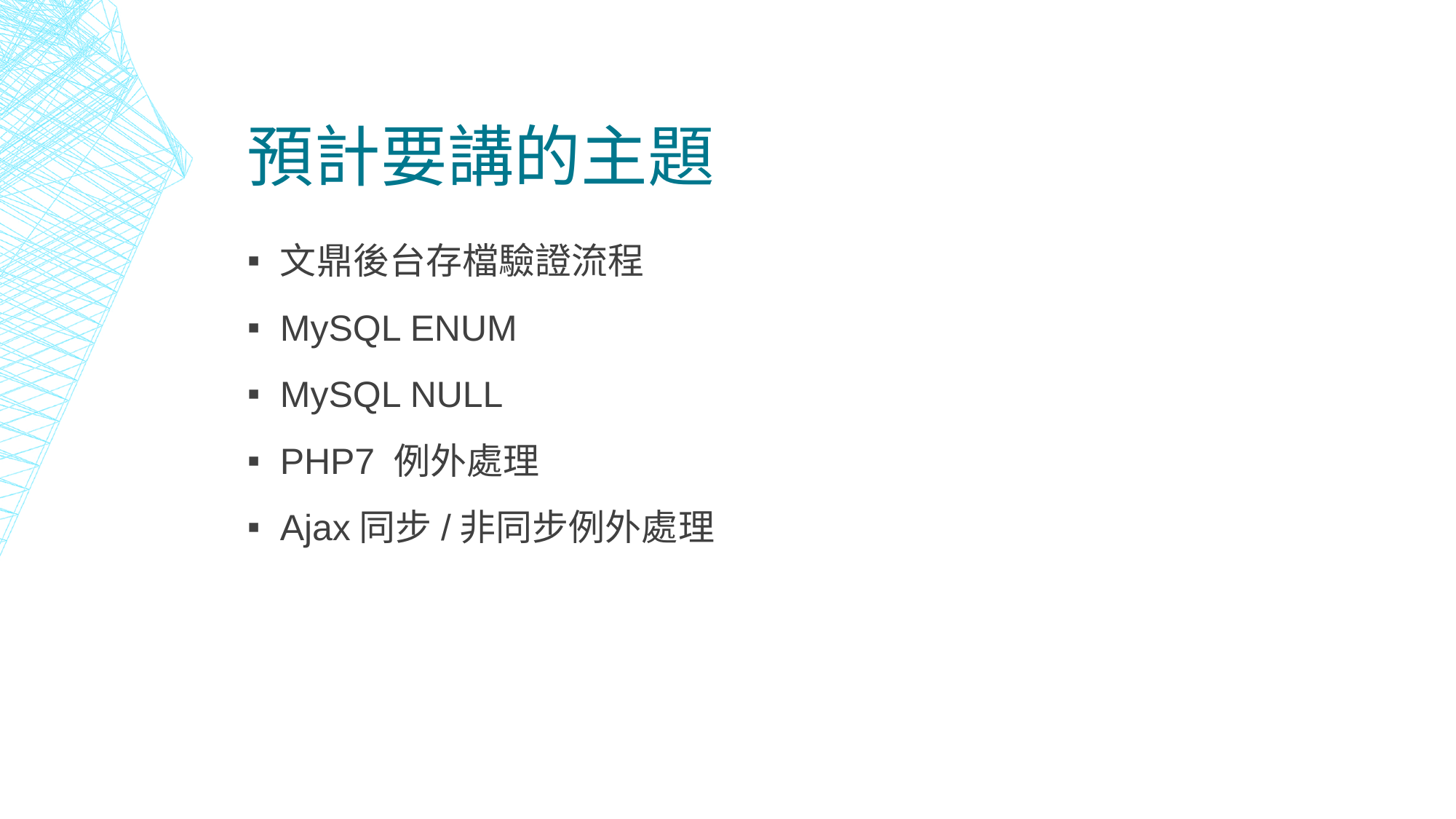

# 預計要講的主題
文鼎後台存檔驗證流程
MySQL ENUM
MySQL NULL
PHP7 例外處理
Ajax同步/非同步例外處理